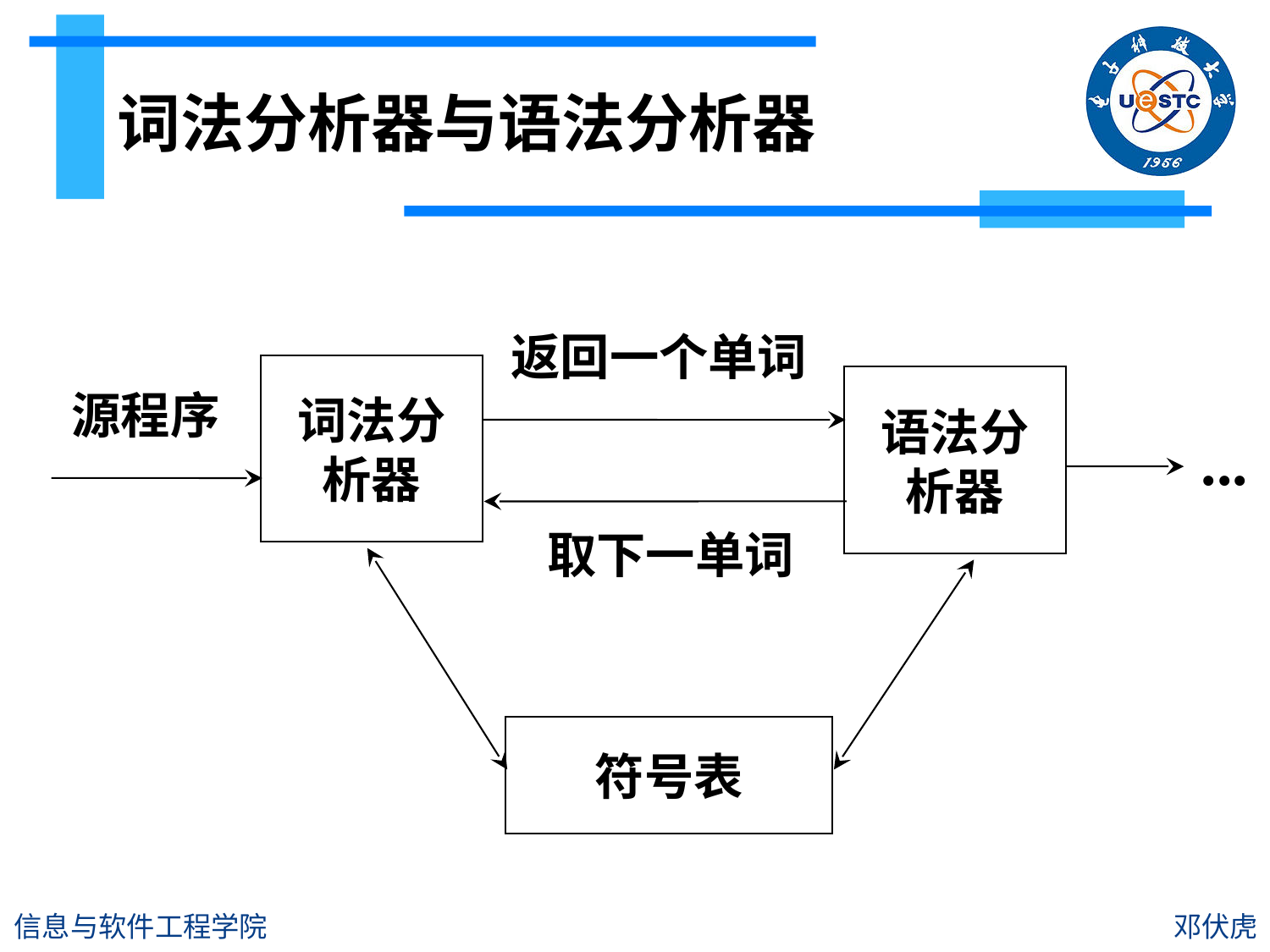

# 词法分析器与语法分析器
返回一个单词

词法分
析器
语法分
析器
符号表
源程序

...

取下一单词

14
信息与软件工程学院
邓伏虎